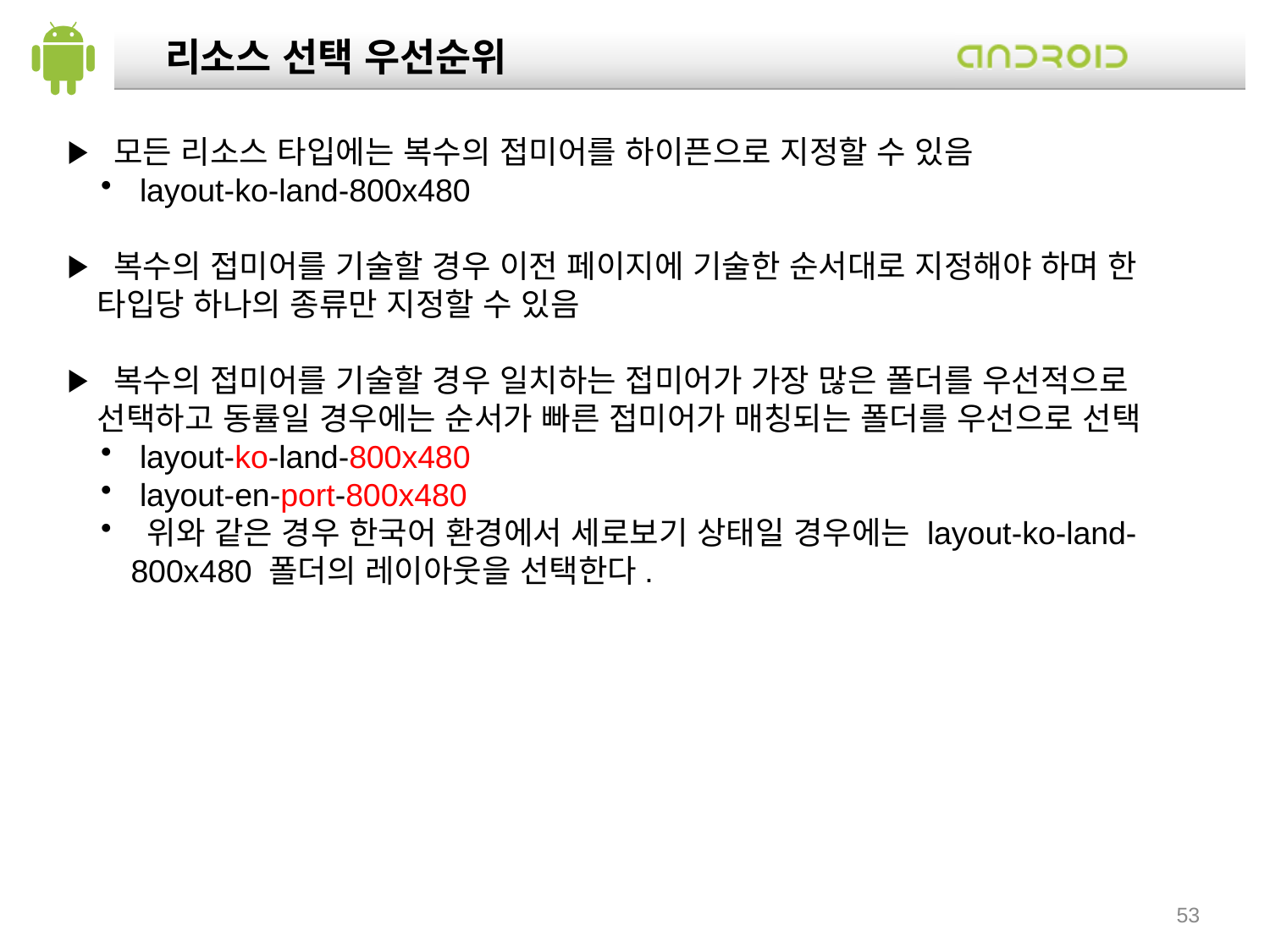

리소스 선택 우선순위
 모든 리소스 타입에는 복수의 접미어를 하이픈으로 지정할 수 있음
 layout-ko-land-800x480

 복수의 접미어를 기술할 경우 이전 페이지에 기술한 순서대로 지정해야 하며 한 타입당 하나의 종류만 지정할 수 있음

 복수의 접미어를 기술할 경우 일치하는 접미어가 가장 많은 폴더를 우선적으로 선택하고 동률일 경우에는 순서가 빠른 접미어가 매칭되는 폴더를 우선으로 선택
 layout-ko-land-800x480
 layout-en-port-800x480
 위와 같은 경우 한국어 환경에서 세로보기 상태일 경우에는 layout-ko-land-800x480 폴더의 레이아웃을 선택한다.

53